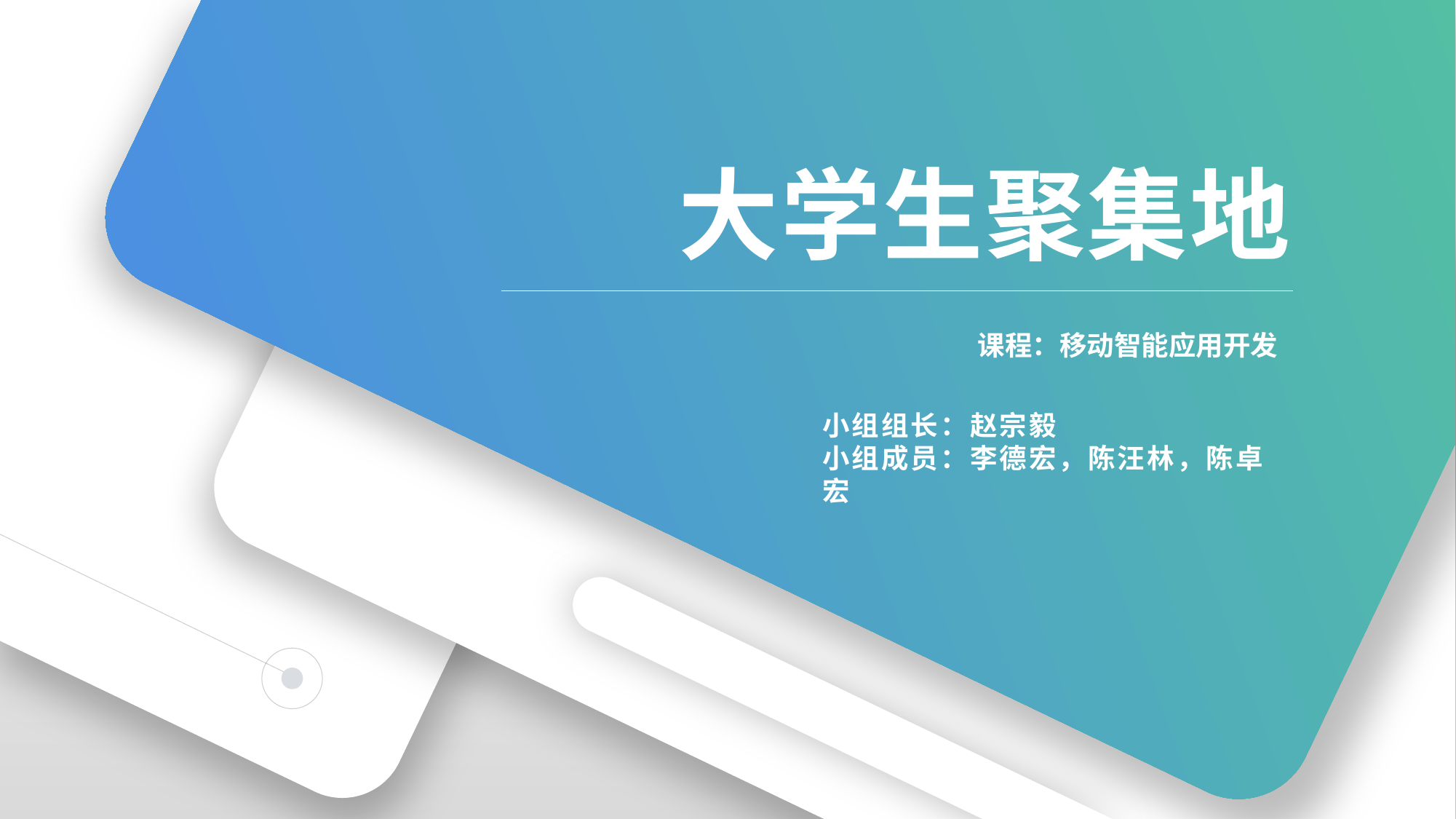

大学生聚集地
课程：移动智能应用开发
小组组长：赵宗毅
小组成员：李德宏，陈汪林，陈卓宏